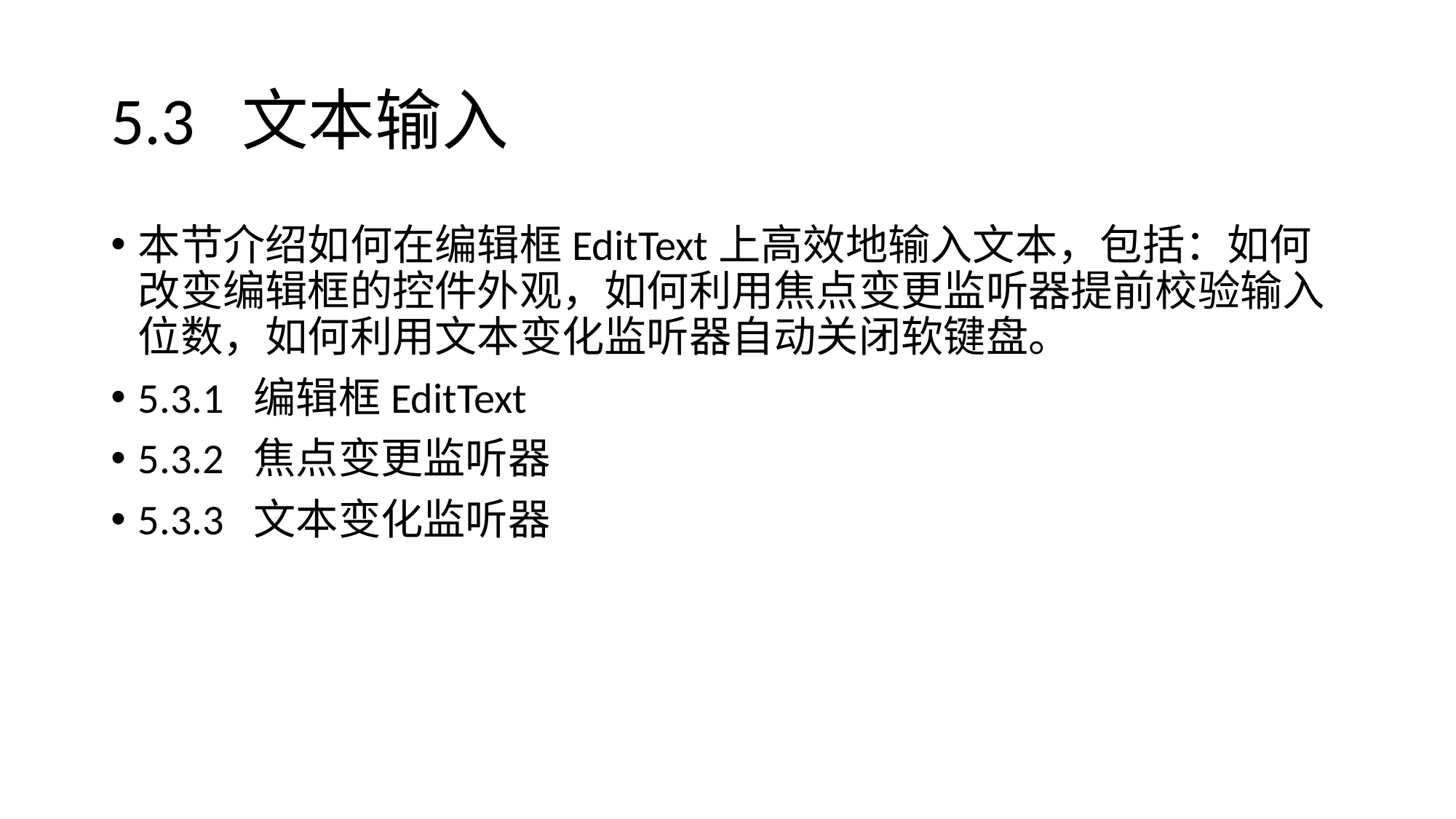

# 5.3  文本输入
本节介绍如何在编辑框EditText上高效地输入文本，包括：如何改变编辑框的控件外观，如何利用焦点变更监听器提前校验输入位数，如何利用文本变化监听器自动关闭软键盘。
5.3.1  编辑框EditText
5.3.2  焦点变更监听器
5.3.3  文本变化监听器